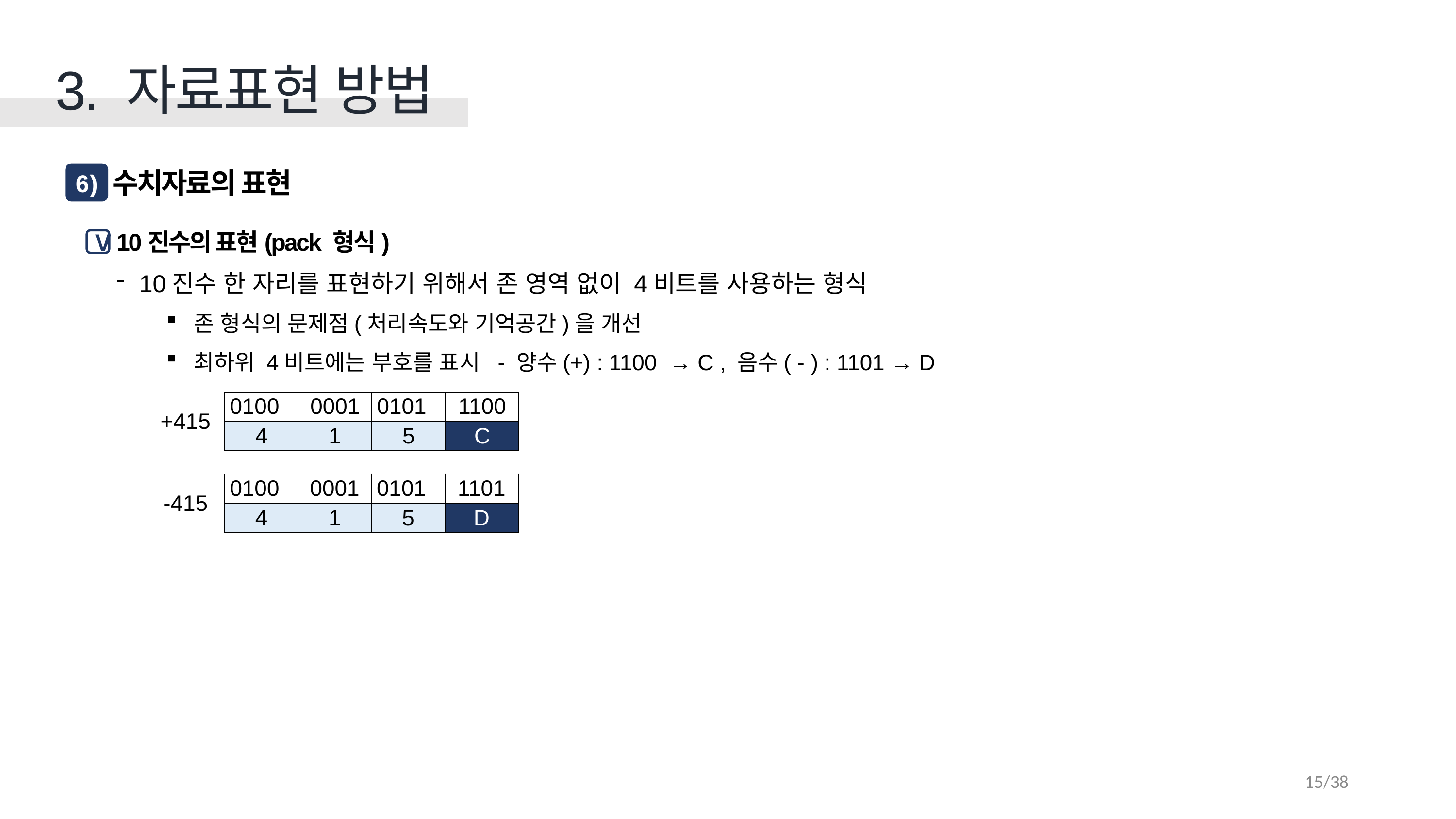

3. 자료표현 방법

수치자료의 표현
6 )
10진수의 표현(pack 형식)

10진수 한 자리를 표현하기 위해서 존 영역 없이 4비트를 사용하는 형식

존 형식의 문제점(처리속도와 기억공간)을 개선

최하위 4비트에는 부호를 표시  - 양수(+) : 1100  → C , 음수( - ) : 1101 → D
V
| +415 | 0100 | 0001 | 0101 | 1100 |
| --- | --- | --- | --- | --- |
|  | 4 | 1 | 5 | C |
| -415 | 0100 | 0001 | 0101 | 1101 |
| --- | --- | --- | --- | --- |
|  | 4 | 1 | 5 | D |
15/38